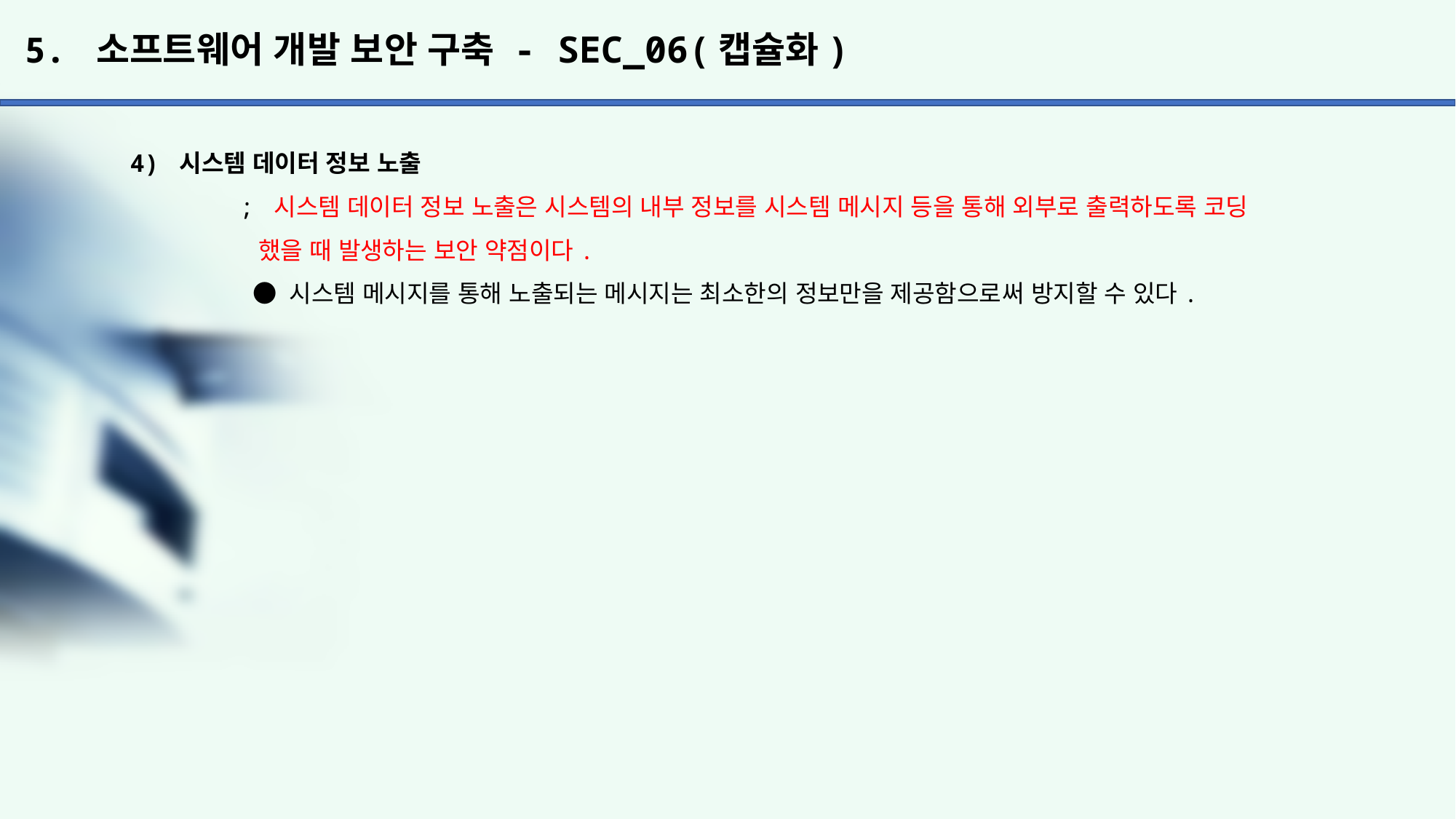

# 5. 소프트웨어 개발 보안 구축 - SEC_06(캡슐화)
4) 시스템 데이터 정보 노출
	; 시스템 데이터 정보 노출은 시스템의 내부 정보를 시스템 메시지 등을 통해 외부로 출력하도록 코딩
	  했을 때 발생하는 보안 약점이다.
	  ● 시스템 메시지를 통해 노출되는 메시지는 최소한의 정보만을 제공함으로써 방지할 수 있다.